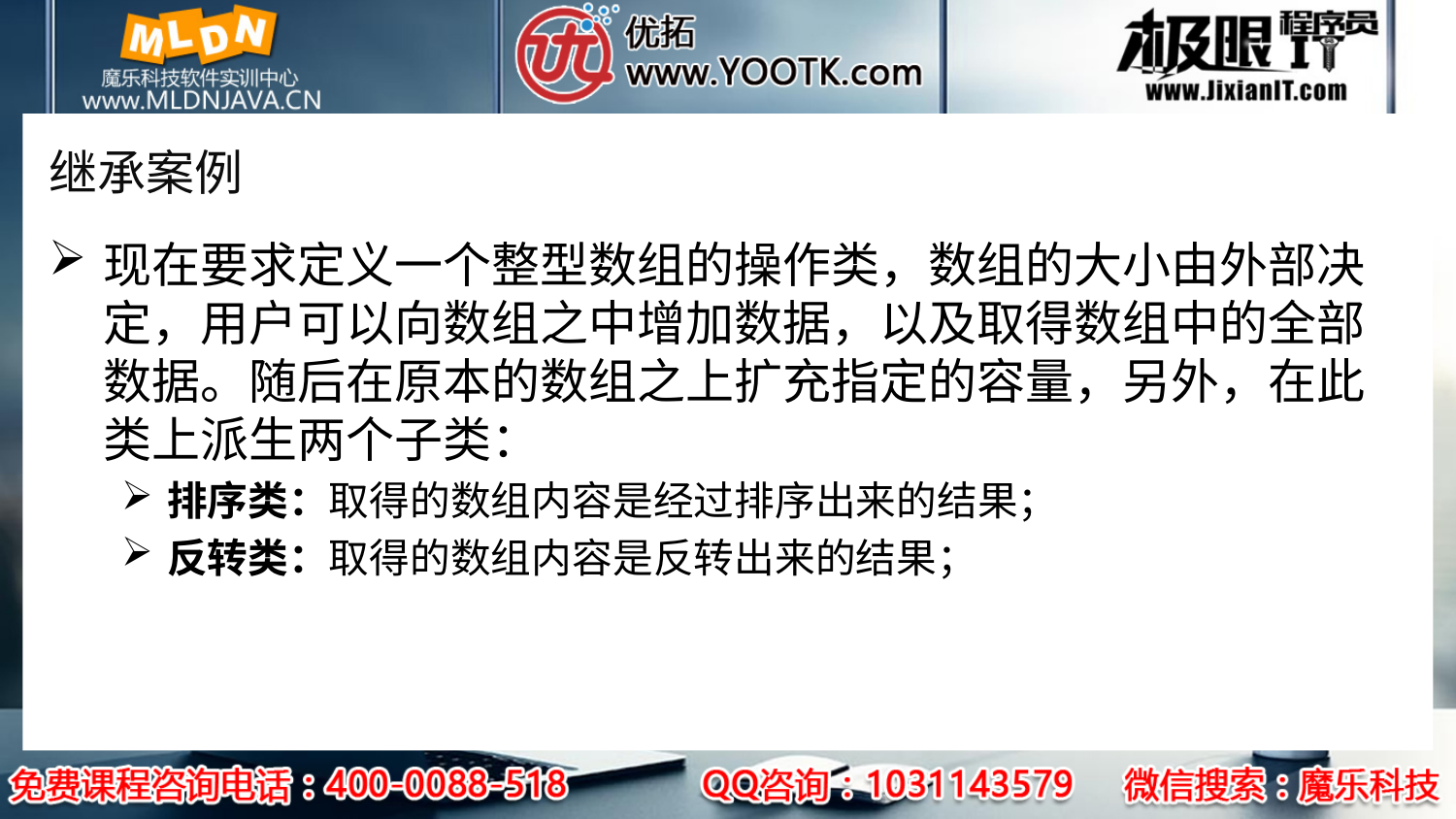

# 继承案例
现在要求定义一个整型数组的操作类，数组的大小由外部决定，用户可以向数组之中增加数据，以及取得数组中的全部数据。随后在原本的数组之上扩充指定的容量，另外，在此类上派生两个子类：
排序类：取得的数组内容是经过排序出来的结果；
反转类：取得的数组内容是反转出来的结果；